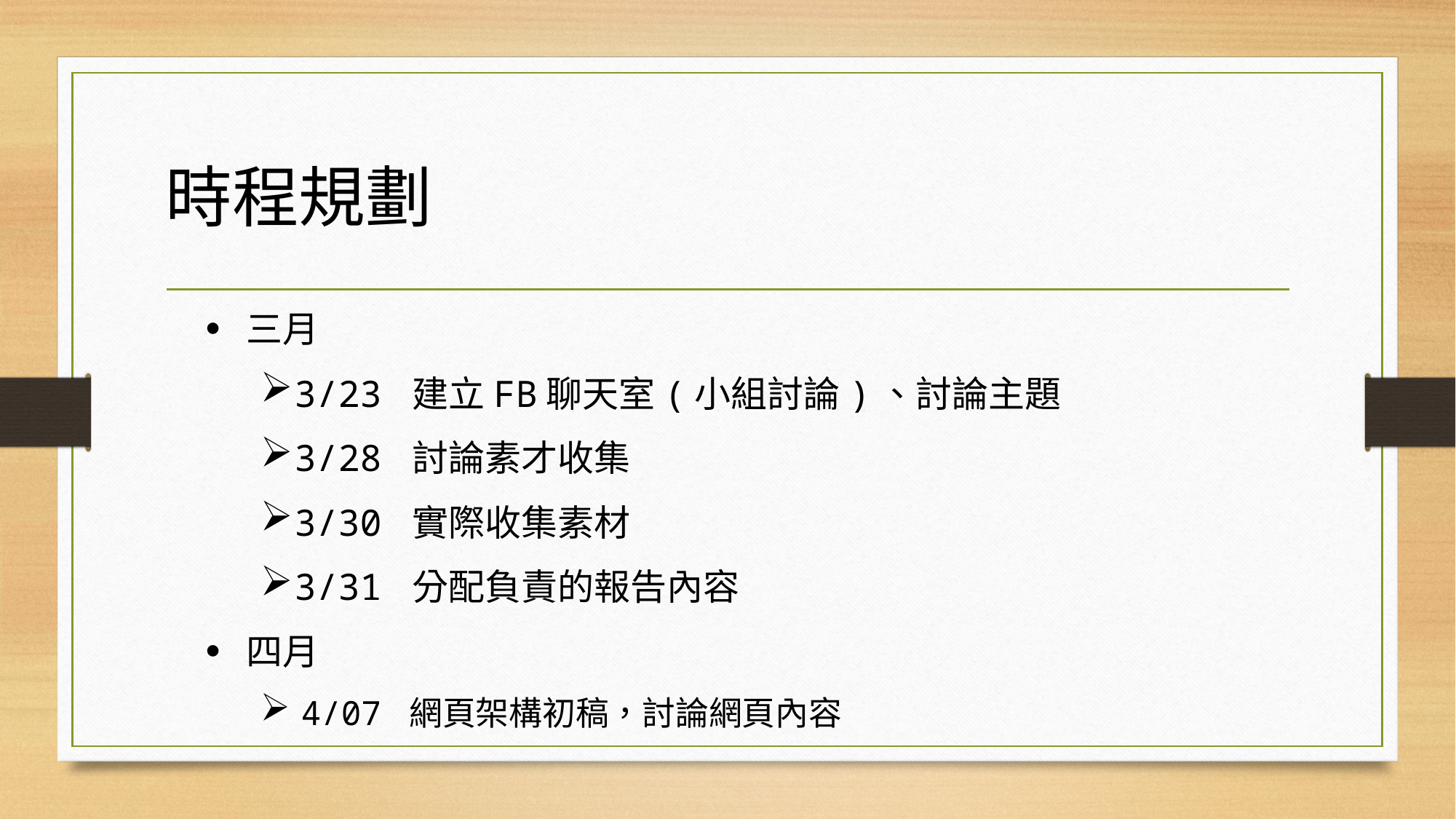

# 時程規劃
三月
3/23 建立FB聊天室(小組討論)、討論主題
3/28 討論素才收集
3/30 實際收集素材
3/31 分配負責的報告內容
四月
4/07 網頁架構初稿，討論網頁內容